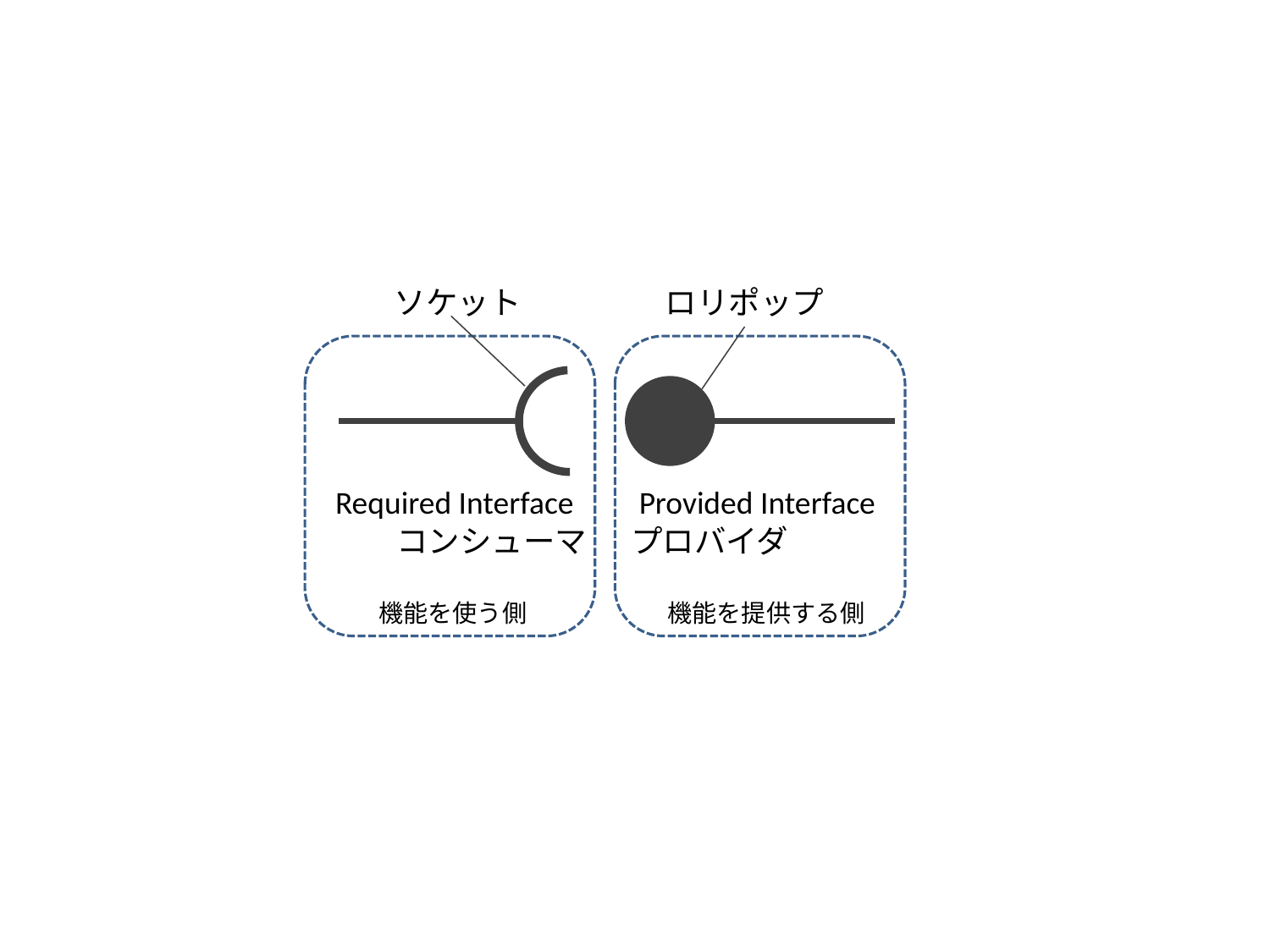

ソケット
ロリポップ

Required Interface
Provided Interface
コンシューマ
プロバイダ
機能を提供する側
機能を使う側